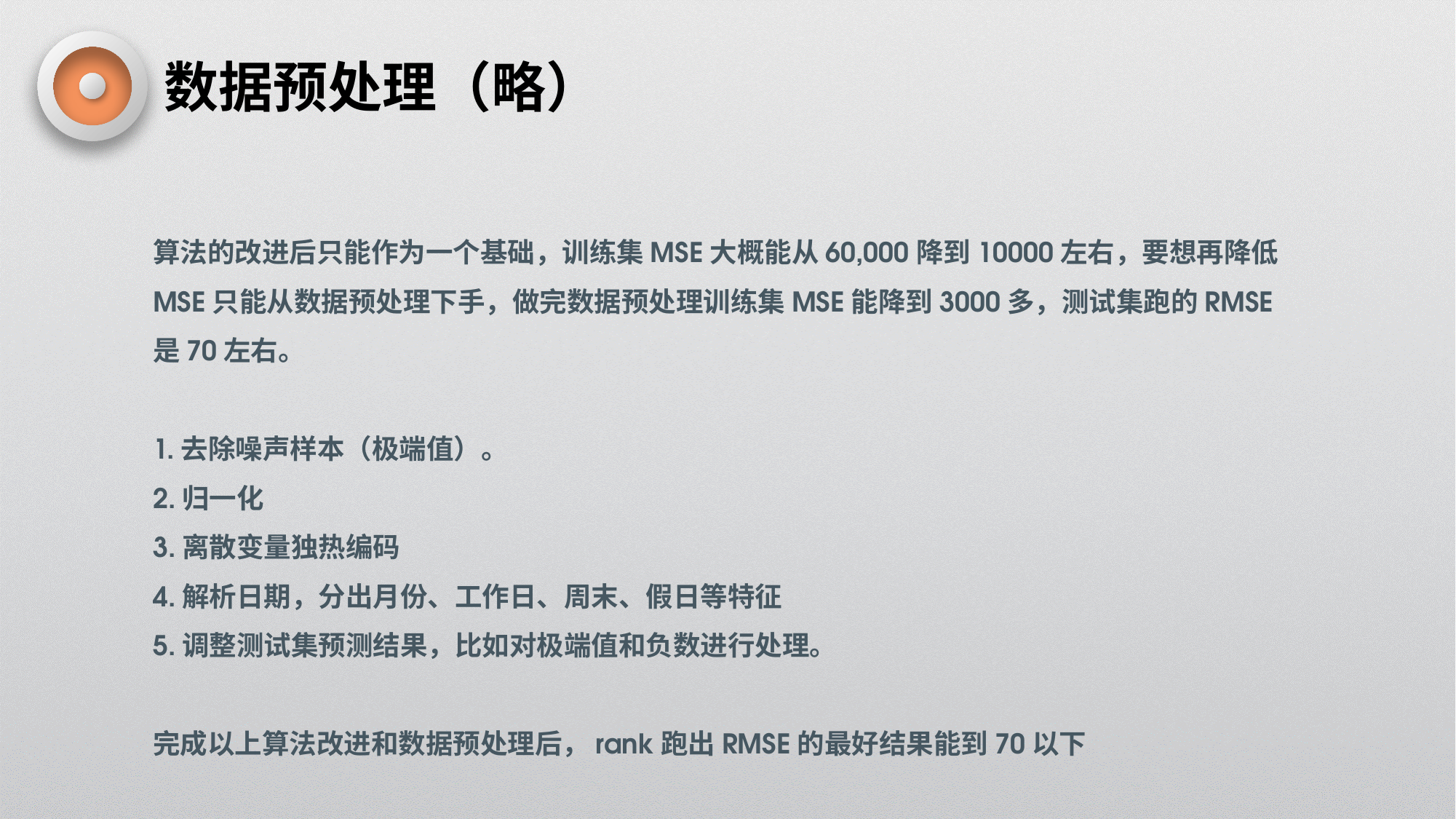

数据预处理（略）

算法的改进后只能作为一个基础，训练集MSE大概能从60,000降到10000左右，要想再降低MSE只能从数据预处理下手，做完数据预处理训练集MSE能降到3000多，测试集跑的RMSE是70左右。

1.去除噪声样本（极端值）。
2.归一化
3.离散变量独热编码
4.解析日期，分出月份、工作日、周末、假日等特征
5.调整测试集预测结果，比如对极端值和负数进行处理。

完成以上算法改进和数据预处理后，rank跑出RMSE的最好结果能到70以下